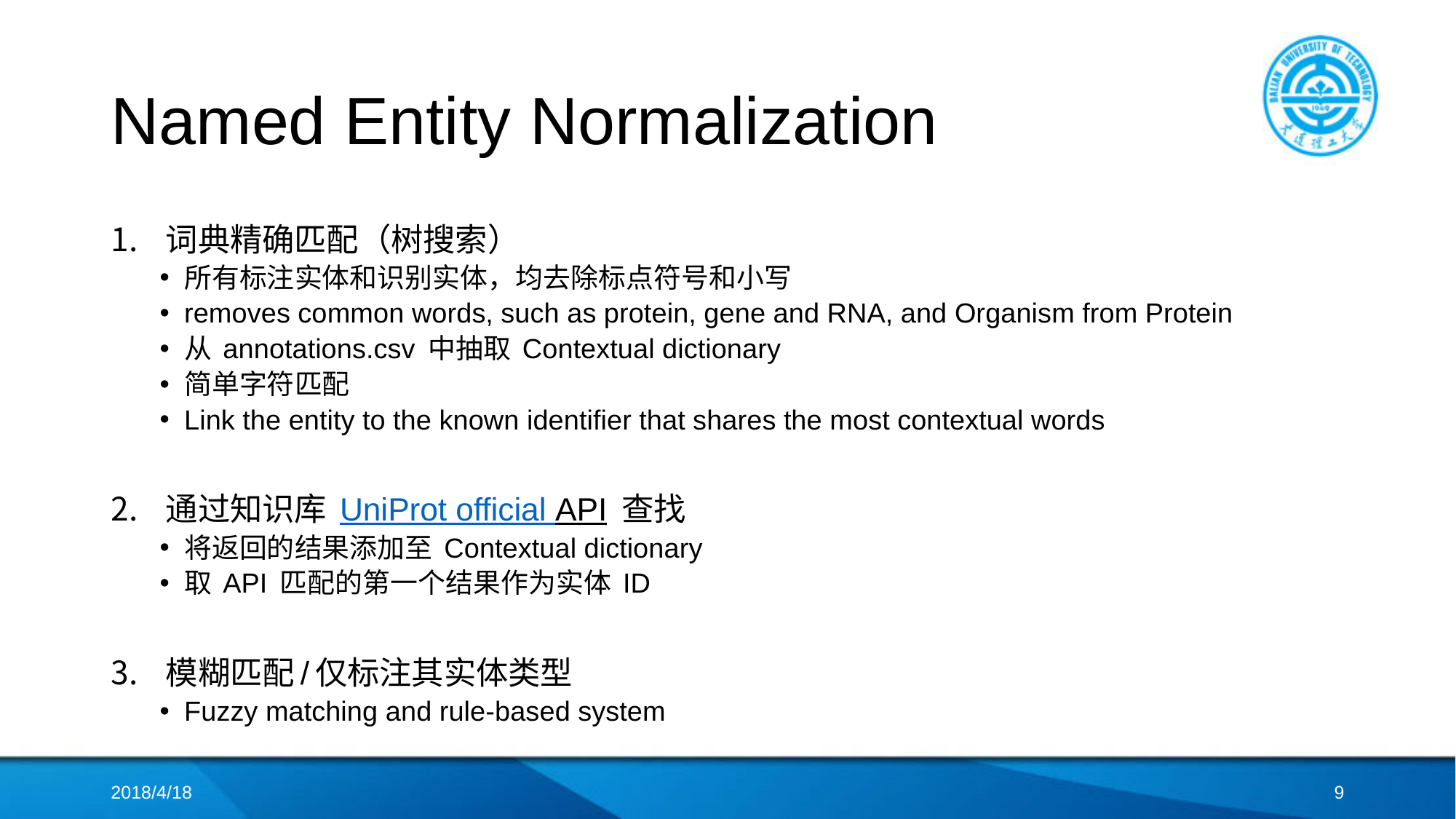

# Named Entity Normalization
词典精确匹配（树搜索）
所有标注实体和识别实体，均去除标点符号和小写
removes common words, such as protein, gene and RNA, and Organism from Protein
从 annotations.csv 中抽取 Contextual dictionary
简单字符匹配
Link the entity to the known identifier that shares the most contextual words

通过知识库 UniProt official API 查找
将返回的结果添加至 Contextual dictionary
取 API 匹配的第一个结果作为实体 ID

模糊匹配/仅标注其实体类型
Fuzzy matching and rule-based system
2018/4/18
9